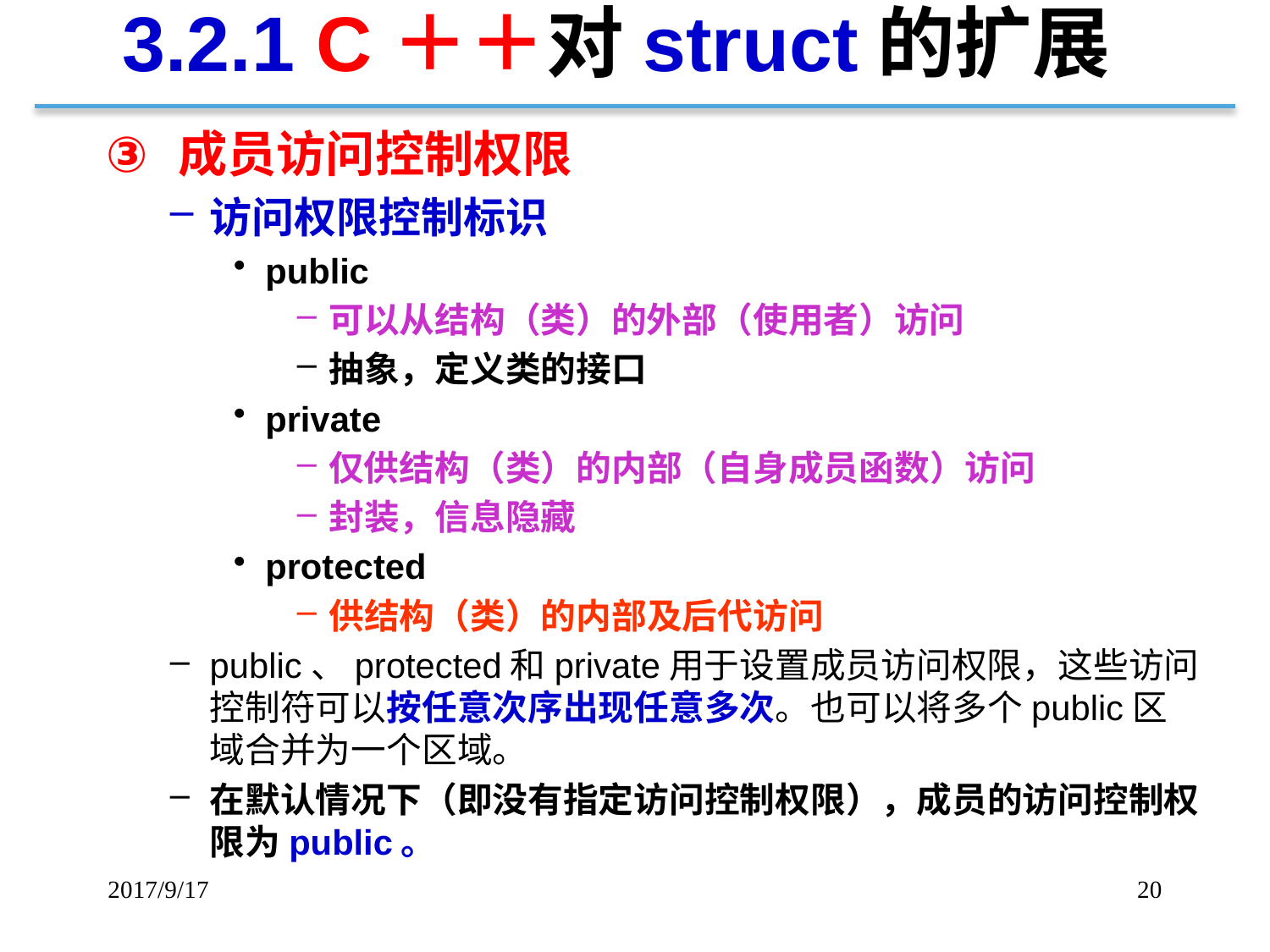

3.2.1 C＋＋对struct的扩展
成员访问控制权限
访问权限控制标识
public
可以从结构（类）的外部（使用者）访问
抽象，定义类的接口
private
仅供结构（类）的内部（自身成员函数）访问
封装，信息隐藏
protected
供结构（类）的内部及后代访问
public、protected和private用于设置成员访问权限，这些访问控制符可以按任意次序出现任意多次。也可以将多个public区域合并为一个区域。
在默认情况下（即没有指定访问控制权限），成员的访问控制权限为public。

2017/9/17
20